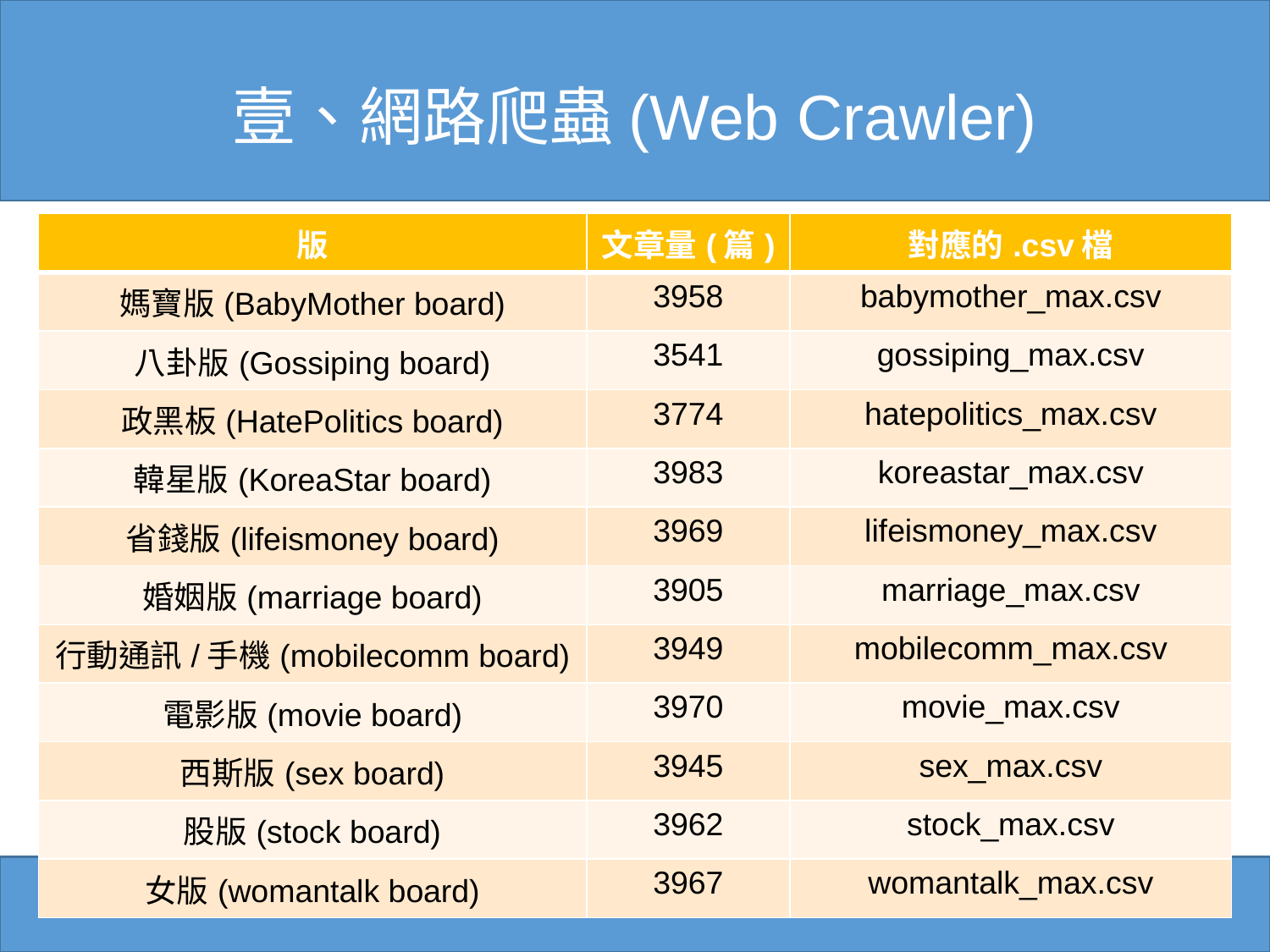

# 壹、網路爬蟲(Web Crawler)
| 版 | 文章量(篇) | 對應的.csv檔 |
| --- | --- | --- |
| 媽寶版(BabyMother board) | 3958 | babymother\_max.csv |
| 八卦版(Gossiping board) | 3541 | gossiping\_max.csv |
| 政黑板(HatePolitics board) | 3774 | hatepolitics\_max.csv |
| 韓星版(KoreaStar board) | 3983 | koreastar\_max.csv |
| 省錢版(lifeismoney board) | 3969 | lifeismoney\_max.csv |
| 婚姻版(marriage board) | 3905 | marriage\_max.csv |
| 行動通訊/手機(mobilecomm board) | 3949 | mobilecomm\_max.csv |
| 電影版(movie board) | 3970 | movie\_max.csv |
| 西斯版(sex board) | 3945 | sex\_max.csv |
| 股版(stock board) | 3962 | stock\_max.csv |
| 女版(womantalk board) | 3967 | womantalk\_max.csv |

PTT文章推噓分析  P.4